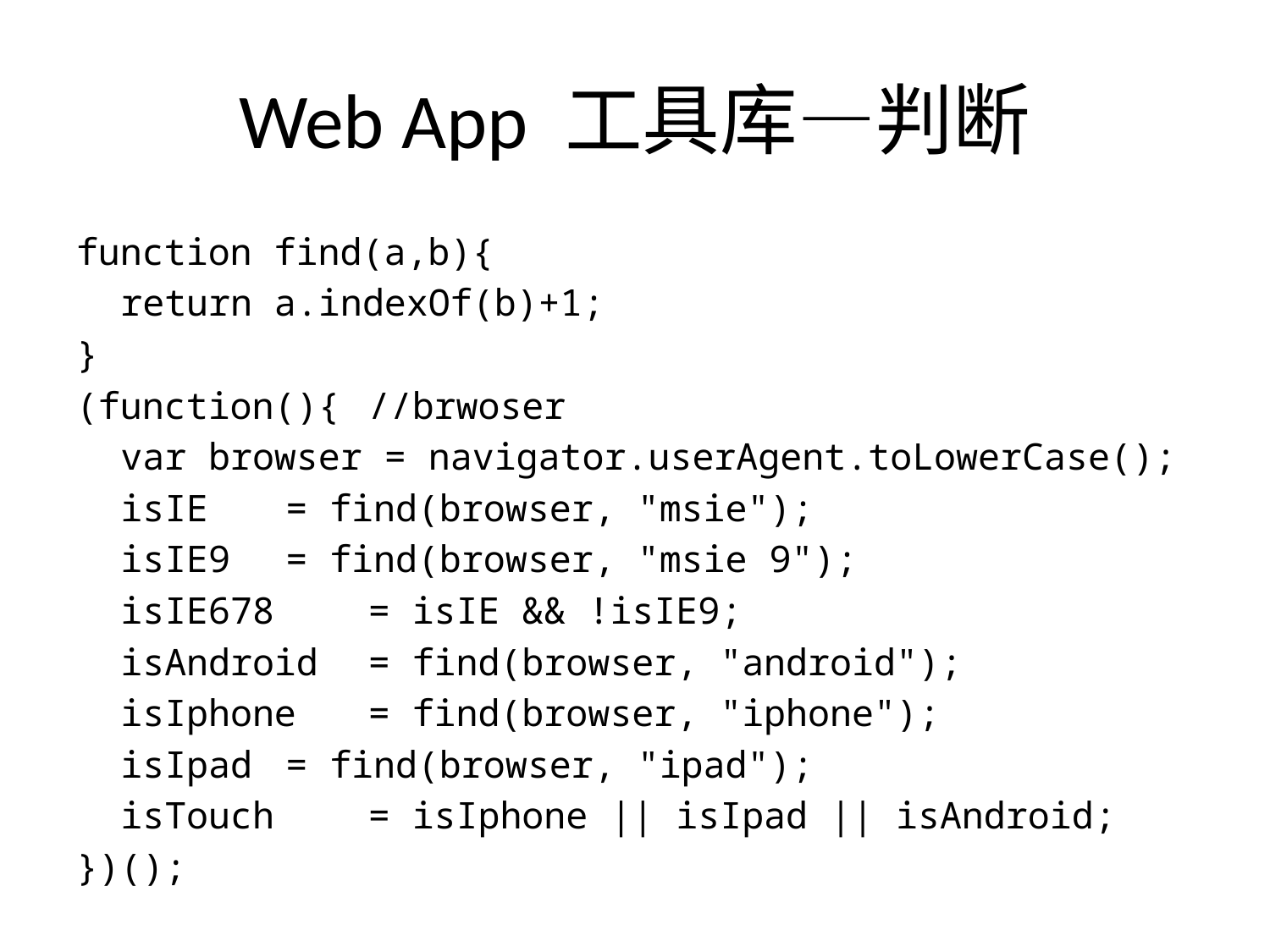

# Web App 工具库—判断
function find(a,b){
	return a.indexOf(b)+1;
}
(function(){	//brwoser
	var browser = navigator.userAgent.toLowerCase();
	isIE 		= find(browser, "msie");
	isIE9 	= find(browser, "msie 9");
	isIE678 	= isIE && !isIE9;
	isAndroid 	= find(browser, "android");
	isIphone 	= find(browser, "iphone");
	isIpad 	= find(browser, "ipad");
	isTouch 	= isIphone || isIpad || isAndroid;
})();